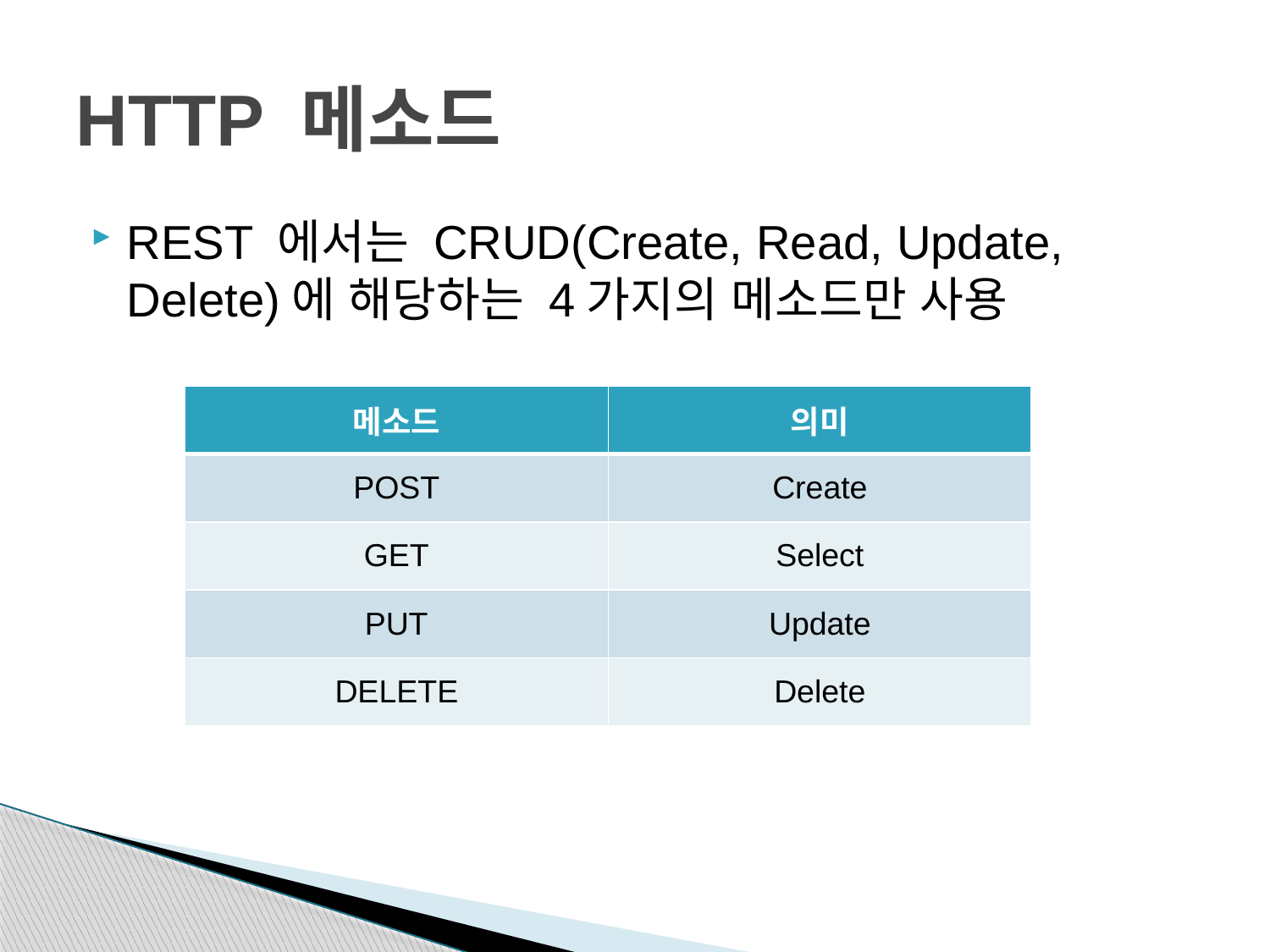

# HTTP 메소드
REST 에서는 CRUD(Create, Read, Update, Delete)에 해당하는 4가지의 메소드만 사용

| 메소드 | 의미 |
| --- | --- |
| POST | Create |
| GET | Select |
| PUT | Update |
| DELETE | Delete |